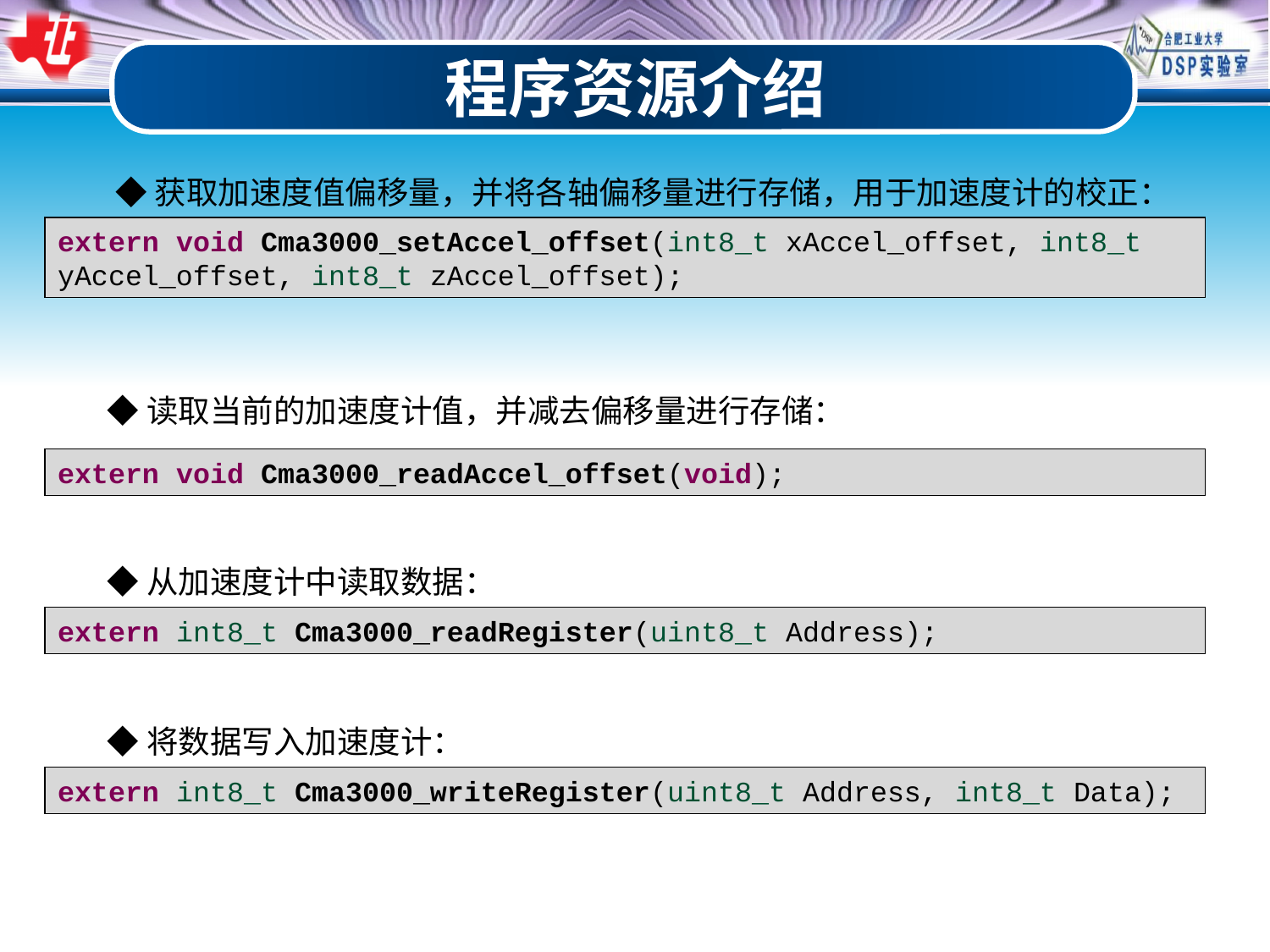

程序资源介绍
◆获取加速度值偏移量，并将各轴偏移量进行存储，用于加速度计的校正：
extern void Cma3000_setAccel_offset(int8_t xAccel_offset, int8_t yAccel_offset, int8_t zAccel_offset);
◆读取当前的加速度计值，并减去偏移量进行存储：
extern void Cma3000_readAccel_offset(void);
◆从加速度计中读取数据：
extern int8_t Cma3000_readRegister(uint8_t Address);
◆将数据写入加速度计：
extern int8_t Cma3000_writeRegister(uint8_t Address, int8_t Data);